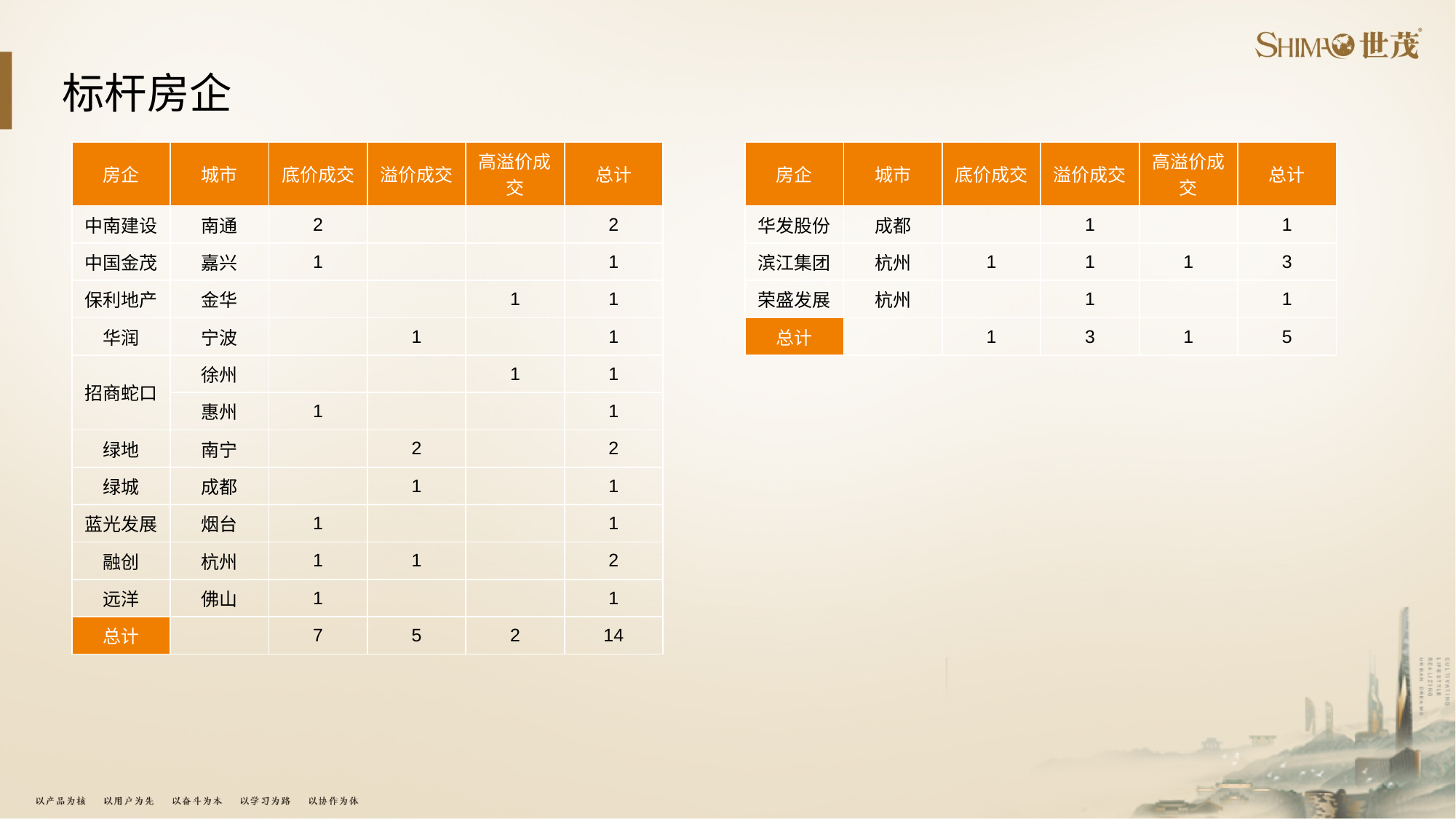

# 标杆房企
| 房企 | 城市 | 底价成交 | 溢价成交 | 高溢价成交 | 总计 |
| --- | --- | --- | --- | --- | --- |
| 中南建设 | 南通 | 2 |  |  | 2 |
| 中国金茂 | 嘉兴 | 1 |  |  | 1 |
| 保利地产 | 金华 |  |  | 1 | 1 |
| 华润 | 宁波 |  | 1 |  | 1 |
| 招商蛇口 | 徐州 |  |  | 1 | 1 |
|  | 惠州 | 1 |  |  | 1 |
| 绿地 | 南宁 |  | 2 |  | 2 |
| 绿城 | 成都 |  | 1 |  | 1 |
| 蓝光发展 | 烟台 | 1 |  |  | 1 |
| 融创 | 杭州 | 1 | 1 |  | 2 |
| 远洋 | 佛山 | 1 |  |  | 1 |
| 总计 |  | 7 | 5 | 2 | 14 |
| 房企 | 城市 | 底价成交 | 溢价成交 | 高溢价成交 | 总计 |
| --- | --- | --- | --- | --- | --- |
| 华发股份 | 成都 |  | 1 |  | 1 |
| 滨江集团 | 杭州 | 1 | 1 | 1 | 3 |
| 荣盛发展 | 杭州 |  | 1 |  | 1 |
| 总计 |  | 1 | 3 | 1 | 5 |